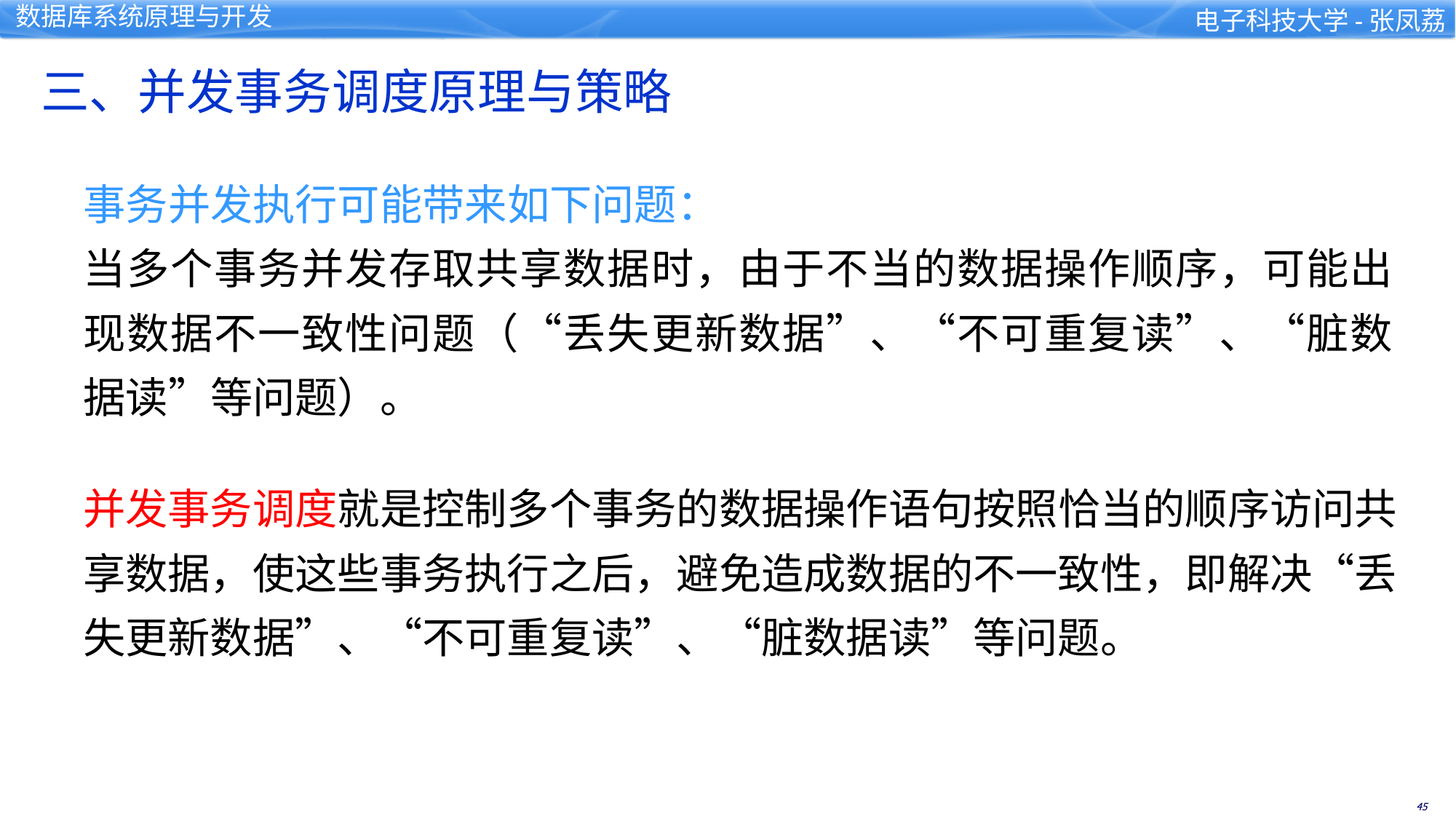

三、并发事务调度原理与策略
事务并发执行可能带来如下问题：
当多个事务并发存取共享数据时，由于不当的数据操作顺序，可能出现数据不一致性问题（“丢失更新数据”、“不可重复读”、“脏数据读”等问题）。
并发事务调度就是控制多个事务的数据操作语句按照恰当的顺序访问共享数据，使这些事务执行之后，避免造成数据的不一致性，即解决“丢失更新数据”、“不可重复读”、“脏数据读”等问题。